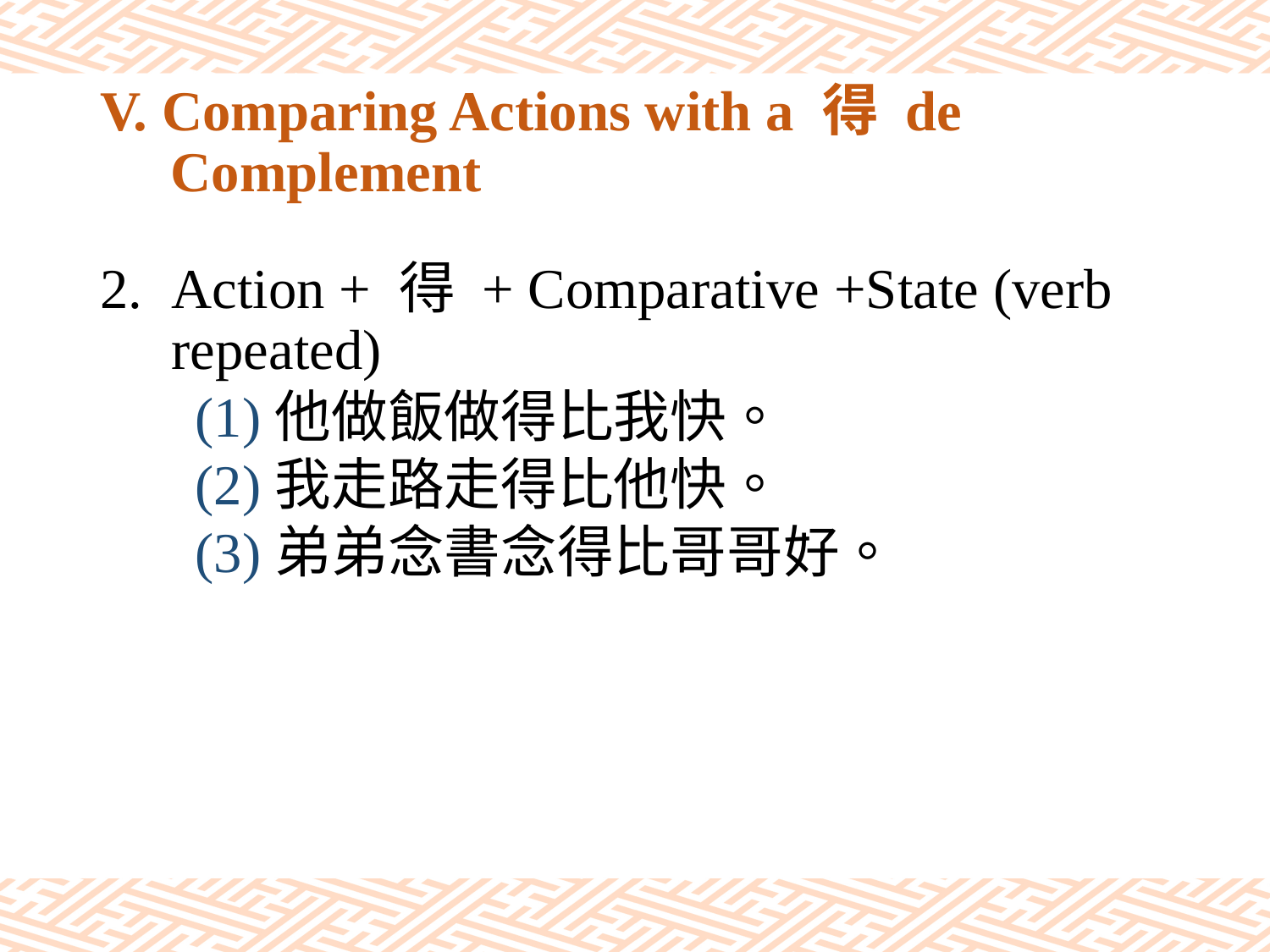

# V. Comparing Actions with a 得 de Complement
Action + 得 + Comparative +State (verb repeated)
(1)他做飯做得比我快。
(2)我走路走得比他快。
(3)弟弟念書念得比哥哥好。